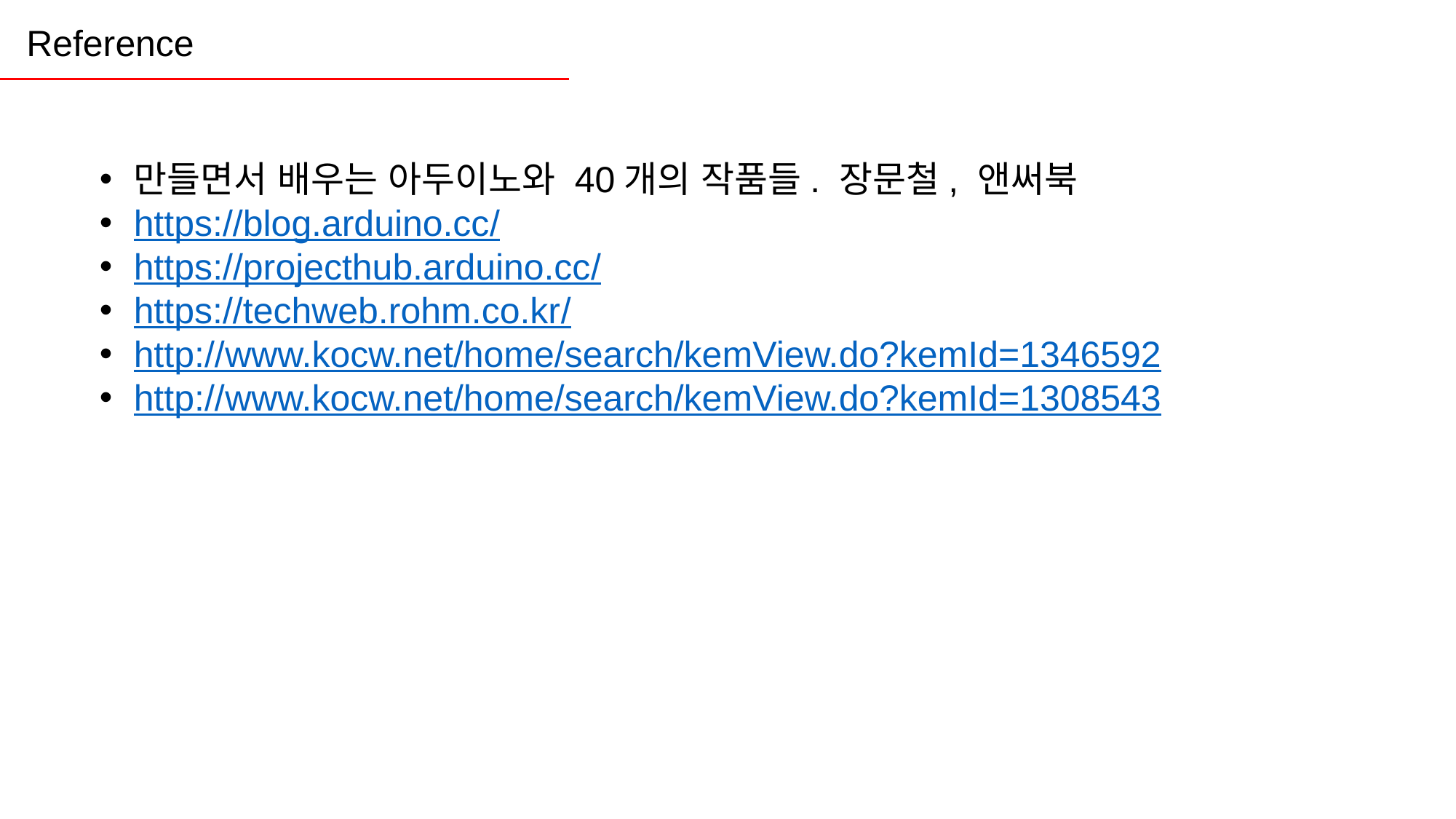

Reference
만들면서 배우는 아두이노와 40개의 작품들. 장문철, 앤써북
https://blog.arduino.cc/
https://projecthub.arduino.cc/
https://techweb.rohm.co.kr/
http://www.kocw.net/home/search/kemView.do?kemId=1346592
http://www.kocw.net/home/search/kemView.do?kemId=1308543